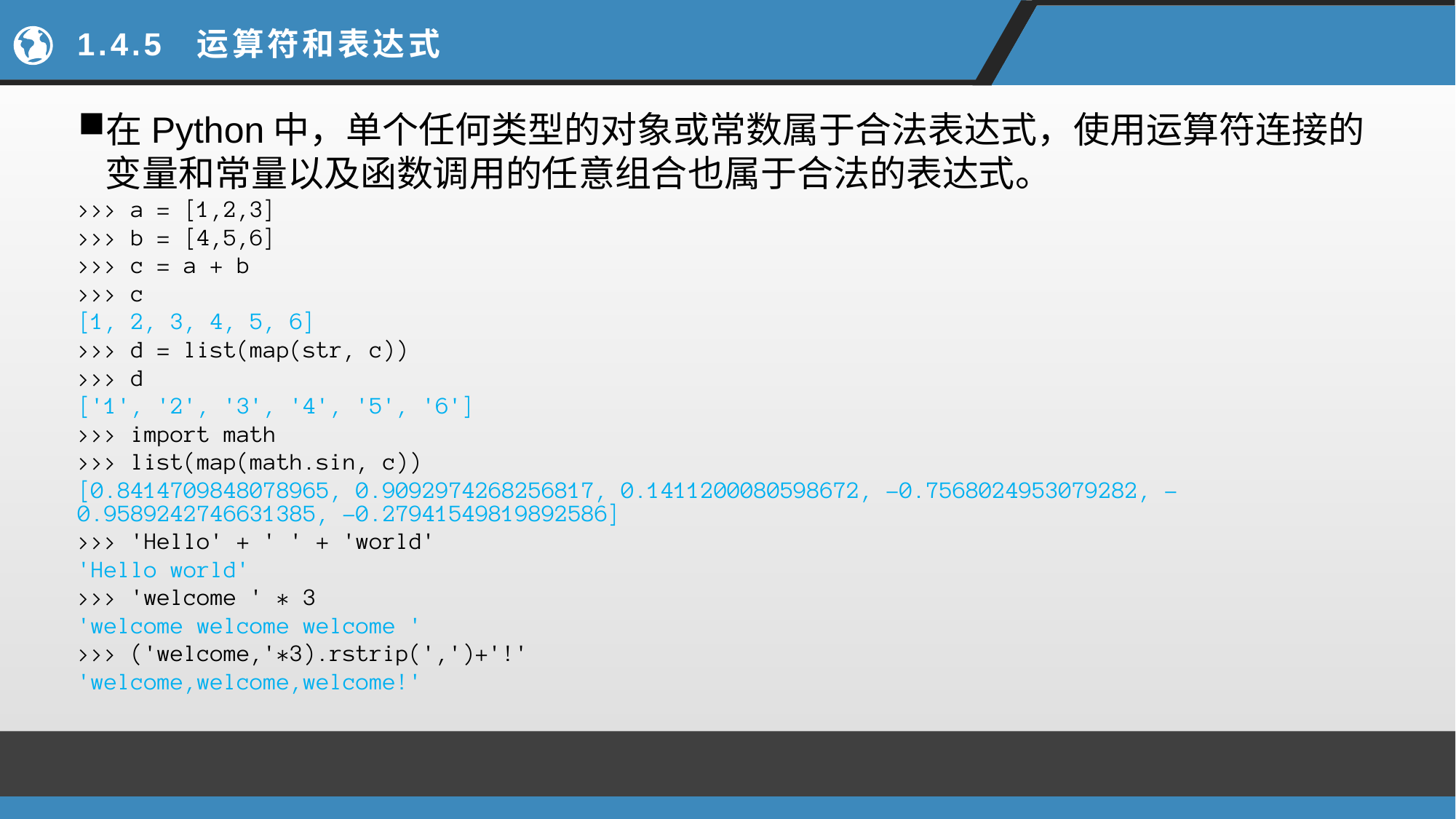

# 1.4.5  运算符和表达式

在Python中，单个任何类型的对象或常数属于合法表达式，使用运算符连接的变量和常量以及函数调用的任意组合也属于合法的表达式。
>>> a = [1,2,3]
>>> b = [4,5,6]
>>> c = a + b
>>> c
[1, 2, 3, 4, 5, 6]
>>> d = list(map(str, c))
>>> d
['1', '2', '3', '4', '5', '6']
>>> import math
>>> list(map(math.sin, c))
[0.8414709848078965, 0.9092974268256817, 0.1411200080598672, -0.7568024953079282, -0.9589242746631385, -0.27941549819892586]
>>> 'Hello' + ' ' + 'world'
'Hello world'
>>> 'welcome ' * 3
'welcome welcome welcome '
>>> ('welcome,'*3).rstrip(',')+'!'
'welcome,welcome,welcome!'